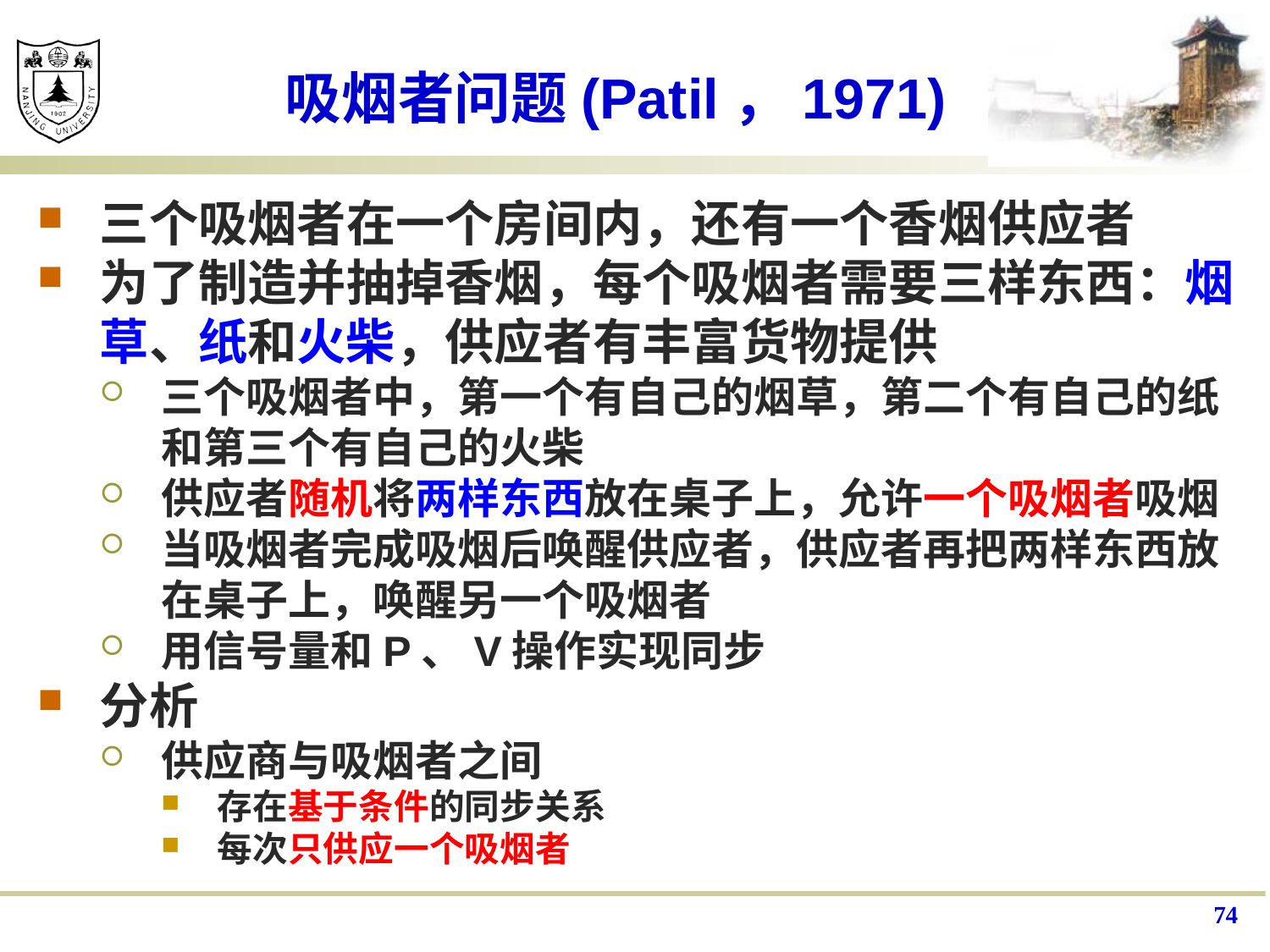

# 吸烟者问题(Patil，1971)
三个吸烟者在一个房间内，还有一个香烟供应者
为了制造并抽掉香烟，每个吸烟者需要三样东西：烟草、纸和火柴，供应者有丰富货物提供
三个吸烟者中，第一个有自己的烟草，第二个有自己的纸和第三个有自己的火柴
供应者随机将两样东西放在桌子上，允许一个吸烟者吸烟
当吸烟者完成吸烟后唤醒供应者，供应者再把两样东西放在桌子上，唤醒另一个吸烟者
用信号量和P、V操作实现同步
分析
供应商与吸烟者之间
存在基于条件的同步关系
每次只供应一个吸烟者
74